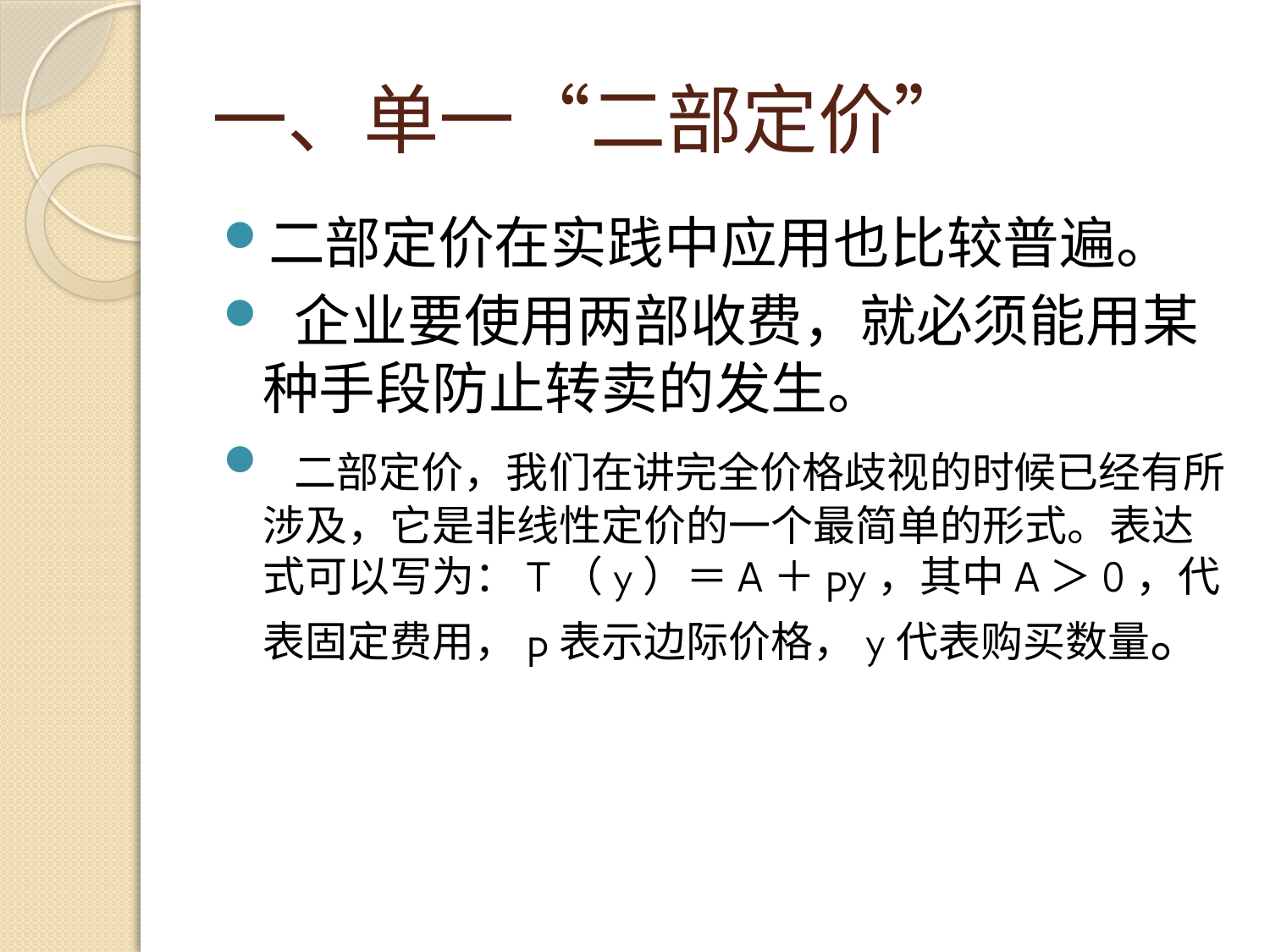

# 一、单一“二部定价”
二部定价在实践中应用也比较普遍。
 企业要使用两部收费，就必须能用某种手段防止转卖的发生。
 二部定价，我们在讲完全价格歧视的时候已经有所涉及，它是非线性定价的一个最简单的形式。表达式可以写为：T（y）＝A＋py，其中A＞0，代表固定费用，p表示边际价格，y代表购买数量。